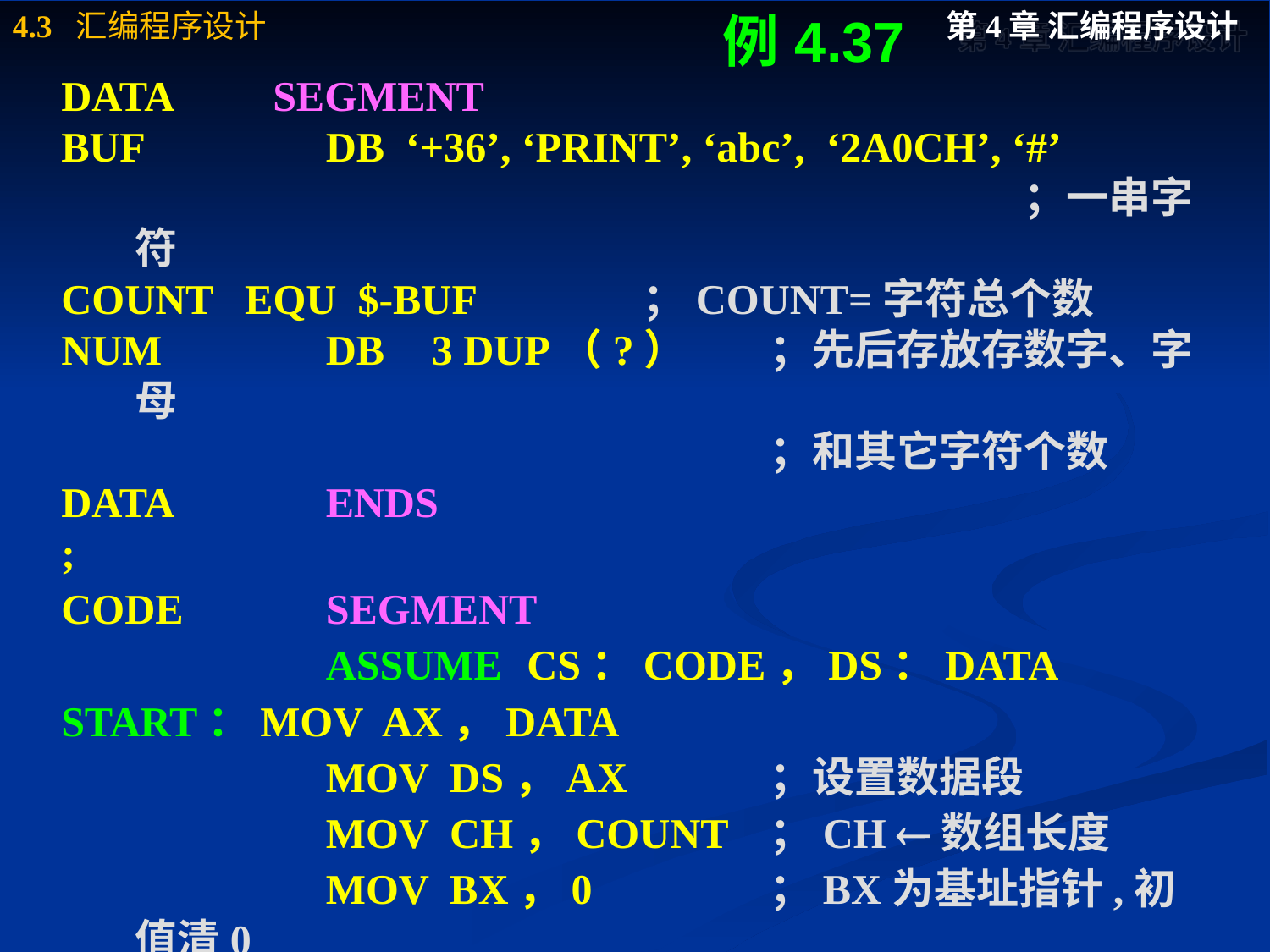

例4.37
DATA	 SEGMENT
BUF	      DB  ‘+36’, ‘PRINT’, ‘abc’,  ‘2A0CH’, ‘#’
								；一串字符
COUNT   EQU  $-BUF		；COUNT=字符总个数
NUM	      DB	    3 DUP（?）	；先后存放存数字、字母
						；和其它字符个数
DATA	      ENDS
;
CODE	      SEGMENT
		      ASSUME	 CS：CODE，DS：DATA
START：MOV  AX，DATA
		      MOV  DS，AX		；设置数据段
		      MOV  CH，COUNT 	；CH ←数组长度
		      MOV  BX，0	    	；BX为基址指针,初值清0
		      MOV  DX，0
				；DH 数字个数，DL字母个数，初值清0